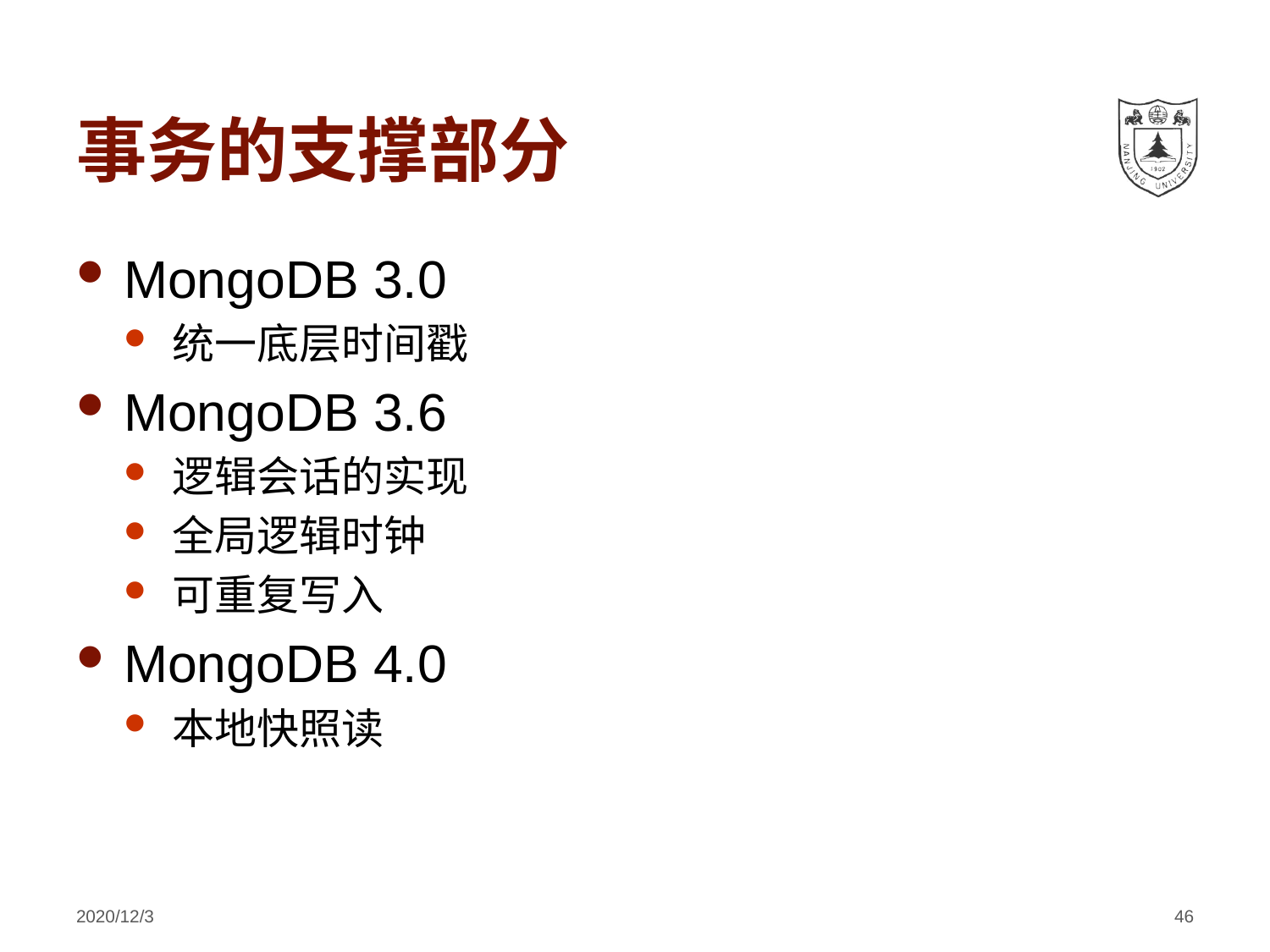

# 事务的支撑部分
MongoDB 3.0
统一底层时间戳
MongoDB 3.6
逻辑会话的实现
全局逻辑时钟
可重复写入
MongoDB 4.0
本地快照读

2020/12/3

46